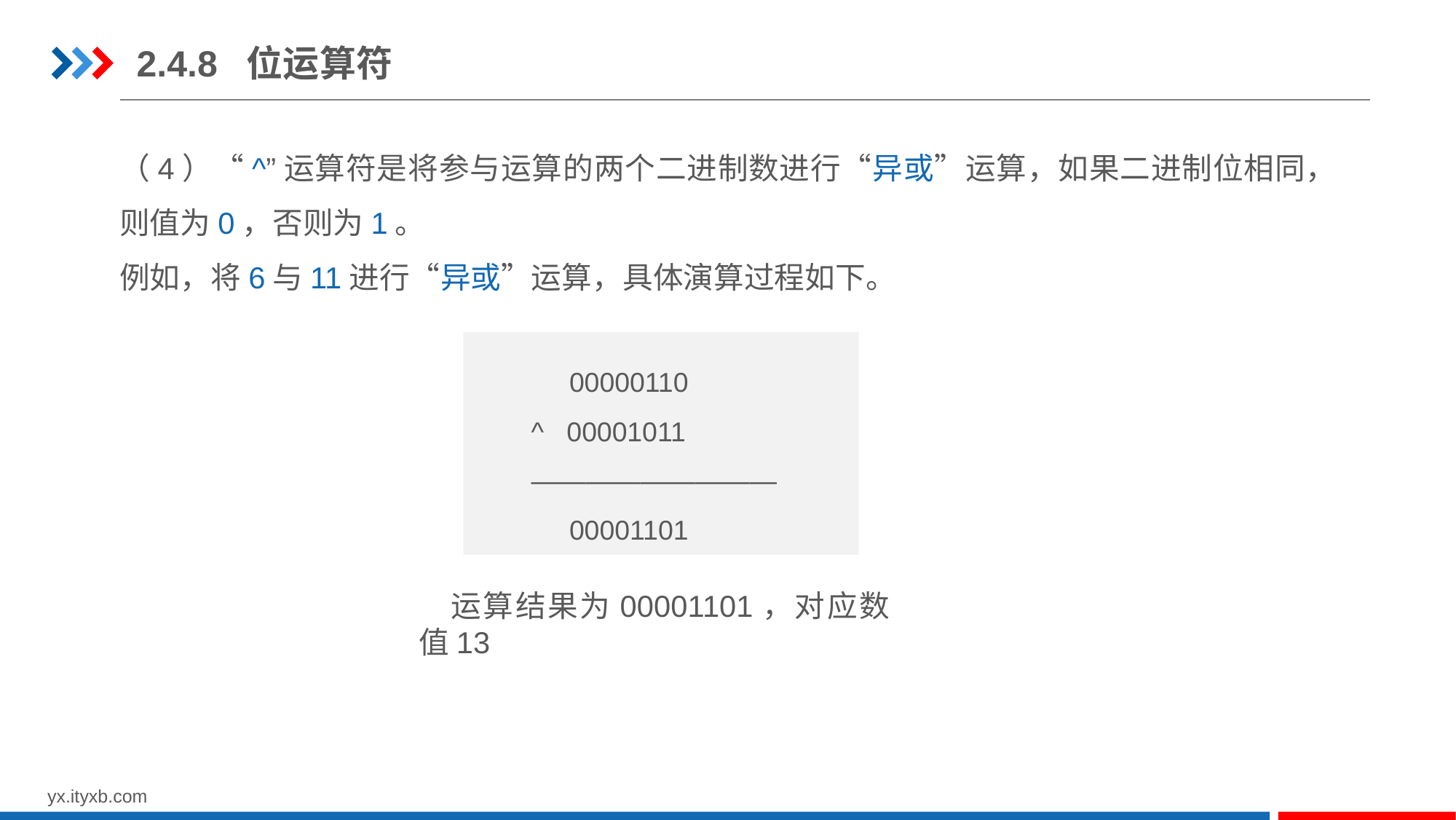

2.4.8  位运算符
（4）“^”运算符是将参与运算的两个二进制数进行“异或”运算，如果二进制位相同，则值为0，否则为1。
例如，将6与11进行“异或”运算，具体演算过程如下。

     00000110
^   00001011
—————————
     00001101
运算结果为00001101，对应数值13